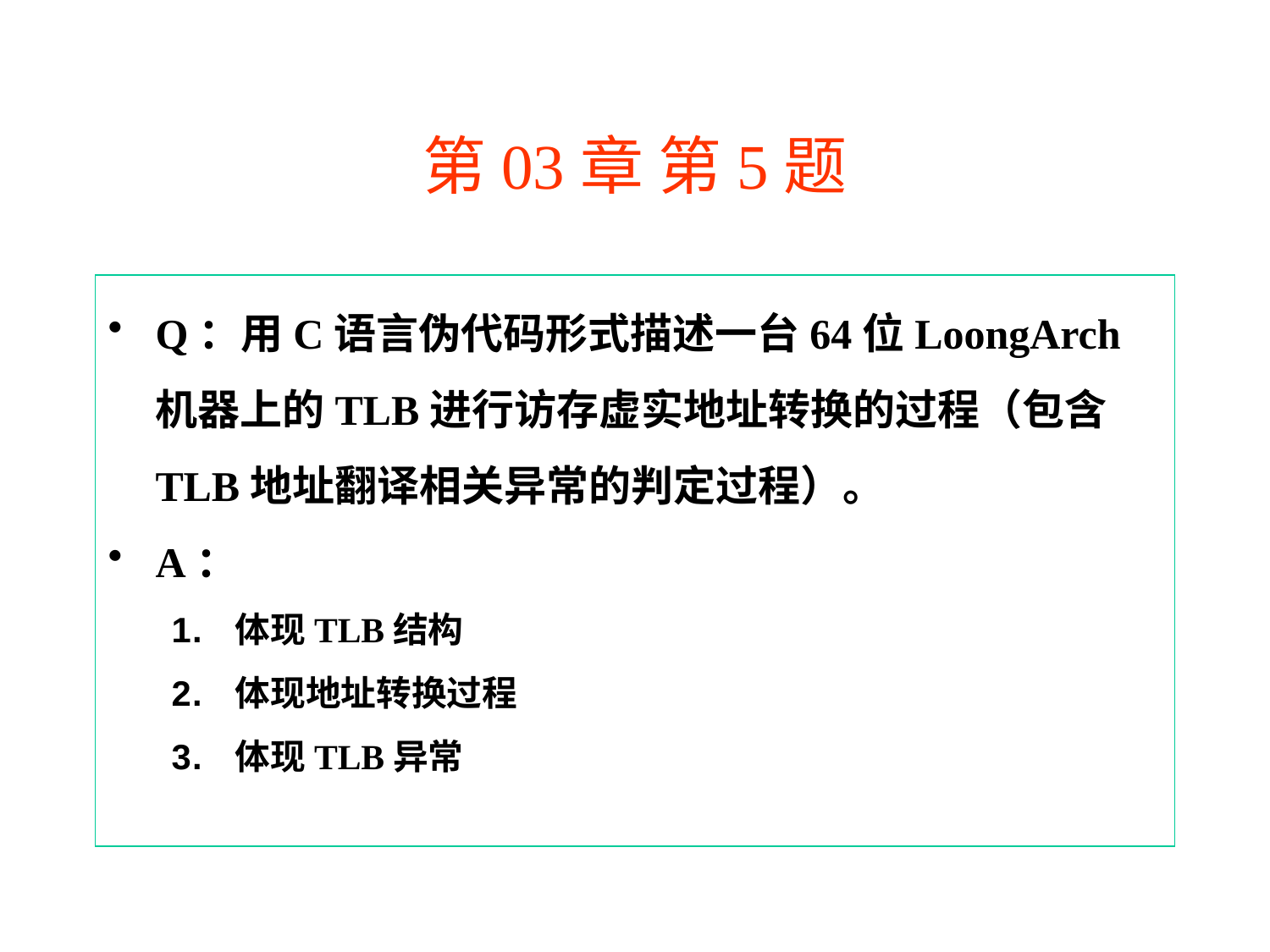

# 第03章 第5题
Q：用C语言伪代码形式描述一台64位LoongArch机器上的TLB进行访存虚实地址转换的过程（包含TLB地址翻译相关异常的判定过程）。
A：
体现TLB结构
体现地址转换过程
体现TLB异常